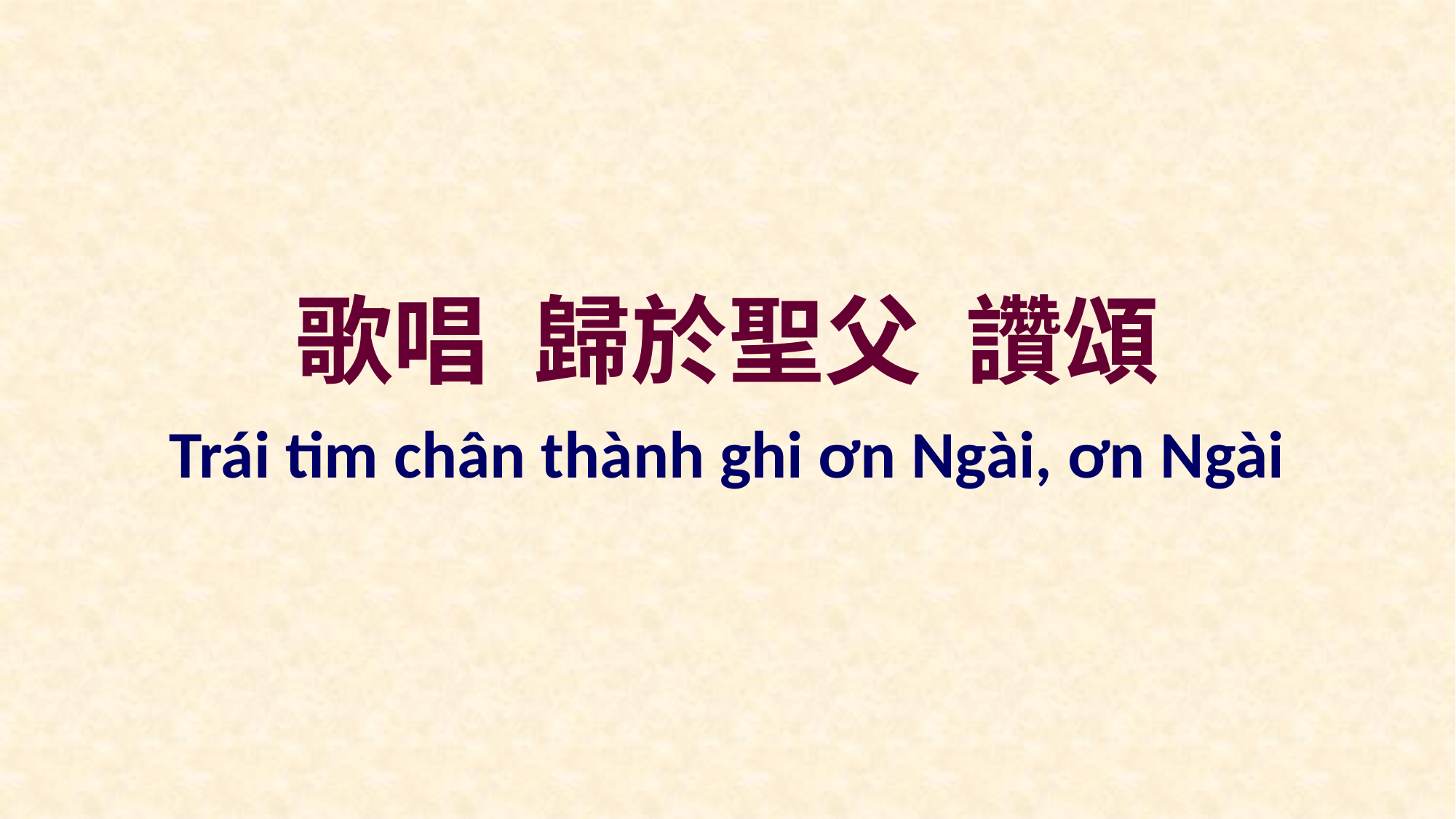

歌唱  歸於聖父  讚頌
Trái tim chân thành ghi ơn Ngài, ơn Ngài